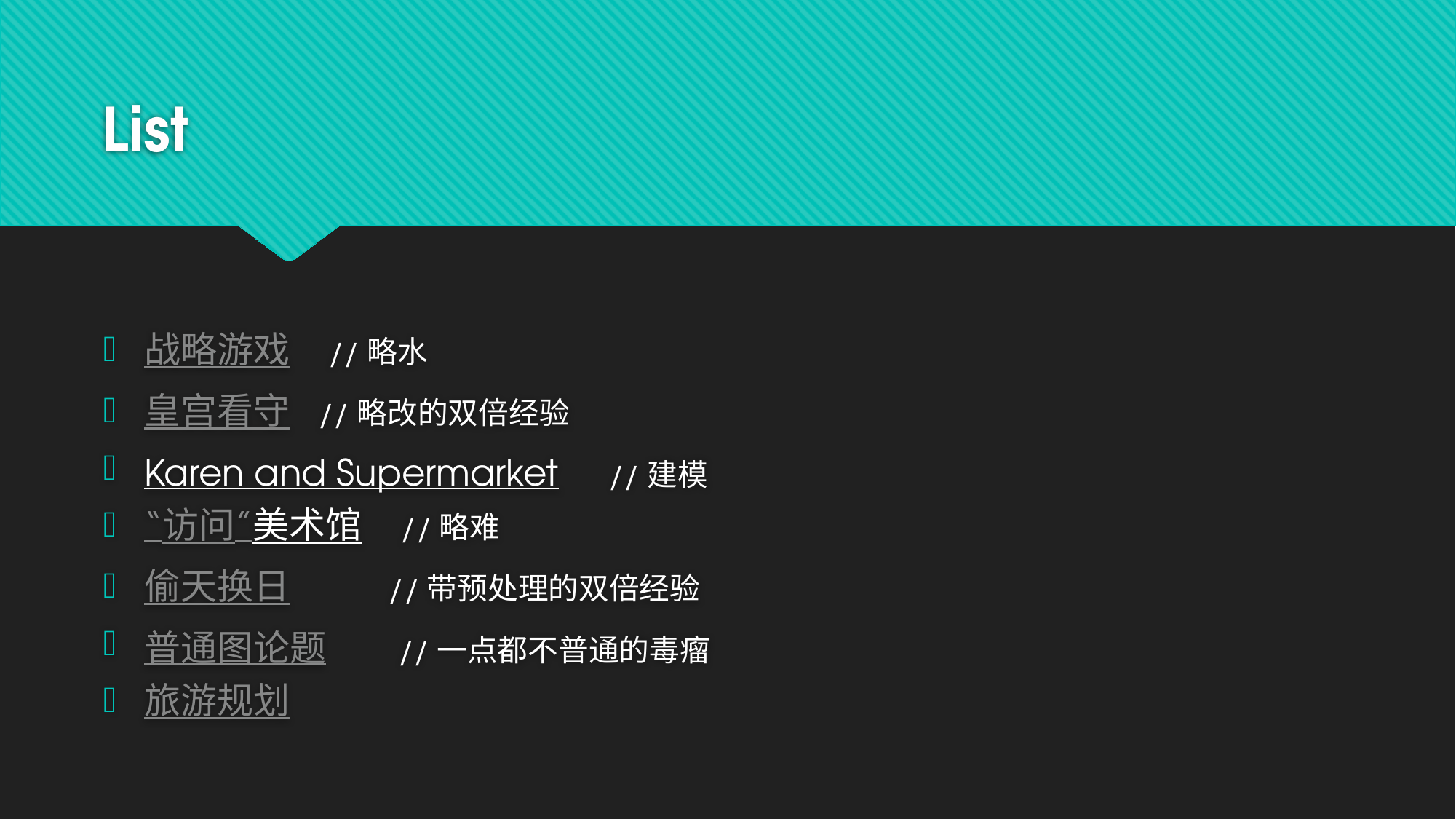

# List
战略游戏   //略水
皇宫看守  //略改的双倍经验
Karen and Supermarket      //建模
“访问”美术馆   //略难
偷天换日         //带预处理的双倍经验
普通图论题       //一点都不普通的毒瘤
旅游规划